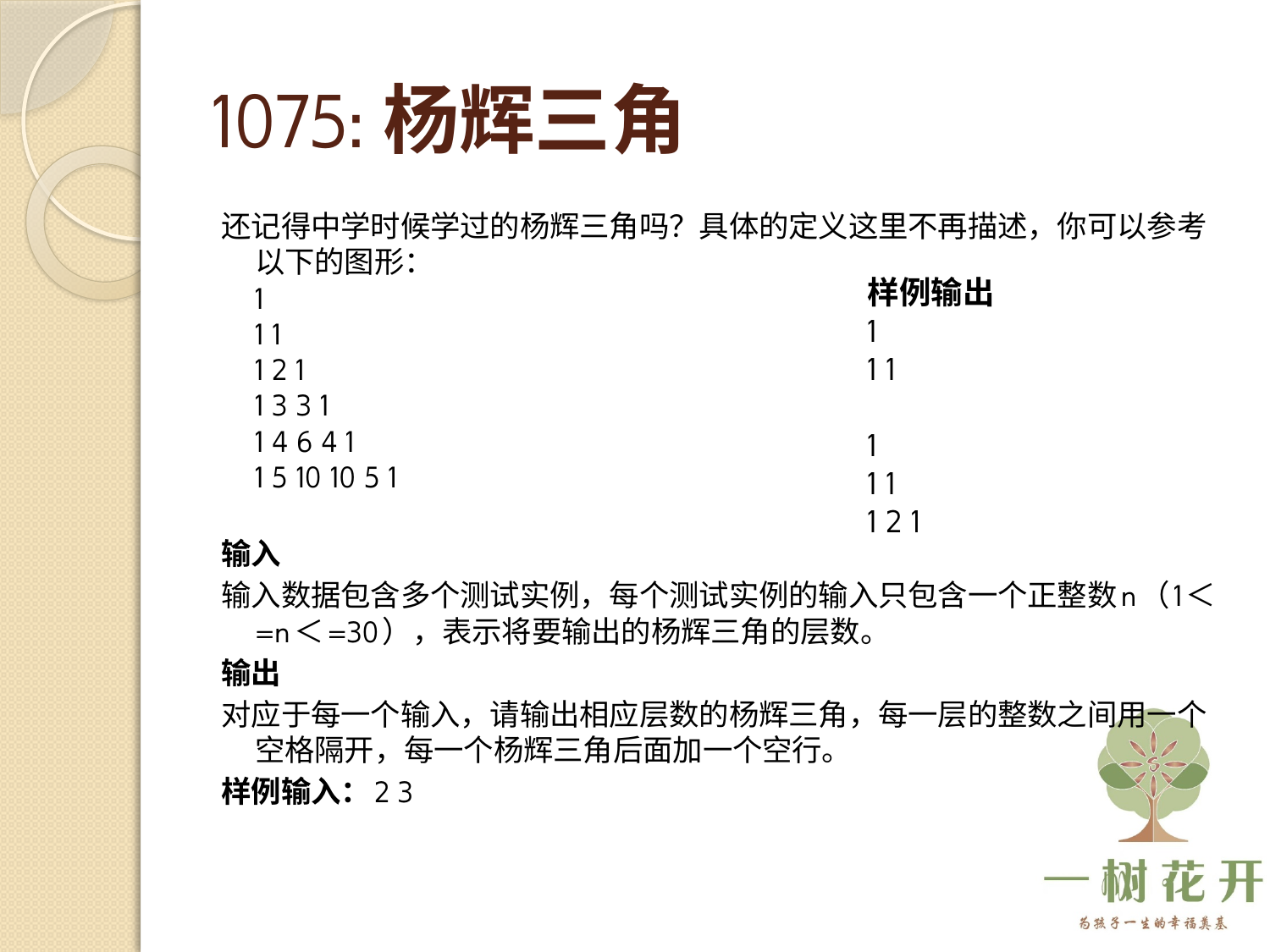

# 1075:杨辉三角
还记得中学时候学过的杨辉三角吗？具体的定义这里不再描述，你可以参考以下的图形： 
1 
1 1 
1 2 1 
1 3 3 1 
1 4 6 4 1 
1 5 10 10 5 1
输入
输入数据包含多个测试实例，每个测试实例的输入只包含一个正整数n（1＜=n＜=30），表示将要输出的杨辉三角的层数。
输出
对应于每一个输入，请输出相应层数的杨辉三角，每一层的整数之间用一个空格隔开，每一个杨辉三角后面加一个空行。
样例输入：2 3
样例输出
1
1 1

1
1 1
1 2 1